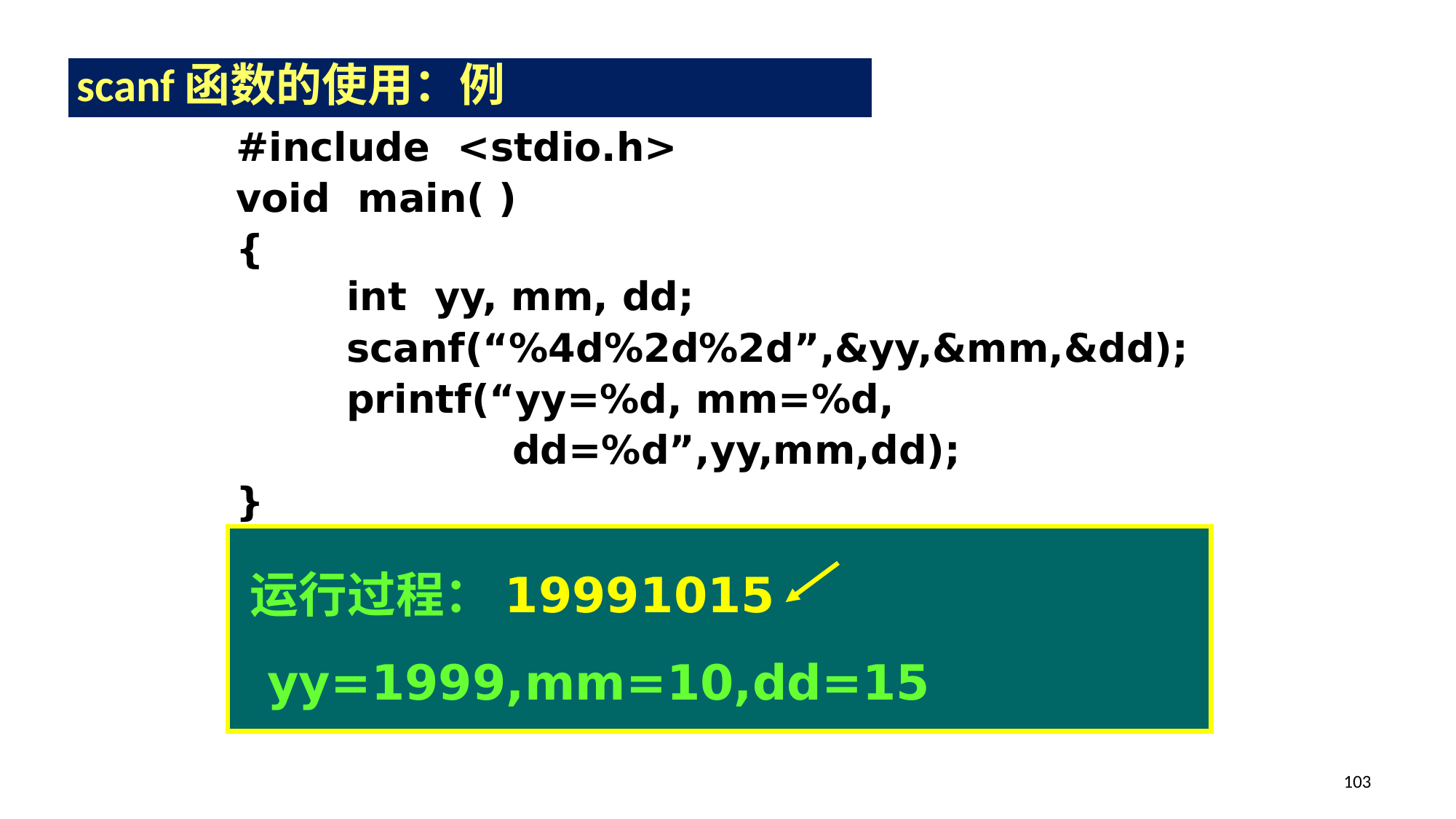

scanf函数的使用：例
#include  <stdio.h>
void  main( )
{
        int  yy, mm, dd;
        scanf(“%4d%2d%2d”,&yy,&mm,&dd);
        printf(“yy=%d, mm=%d,
                    dd=%d”,yy,mm,dd);
}
运行过程：19991015
 yy=1999,mm=10,dd=15

103